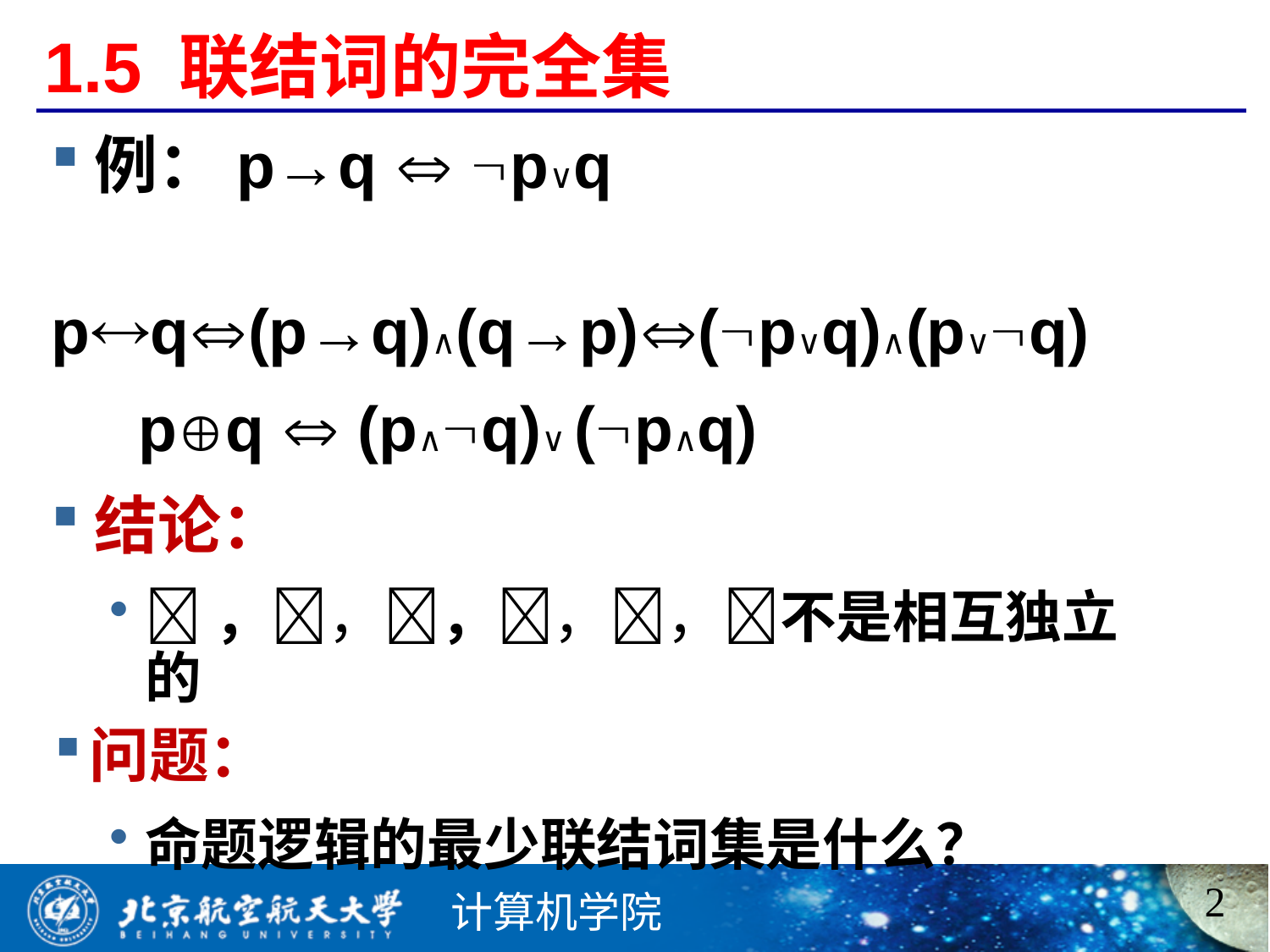

# 1.5 联结词的完全集
例：p→q ⇔ ¬p∨q
     p↔q⇔(p→q)∧(q→p)⇔(¬p∨q)∧(p∨¬q)
     p⊕q ⇔ (p∧¬q)∨ (¬p∧q)
结论：
¬，∧，∨，→，↔，⊕不是相互独立的
问题：
命题逻辑的最少联结词集是什么？